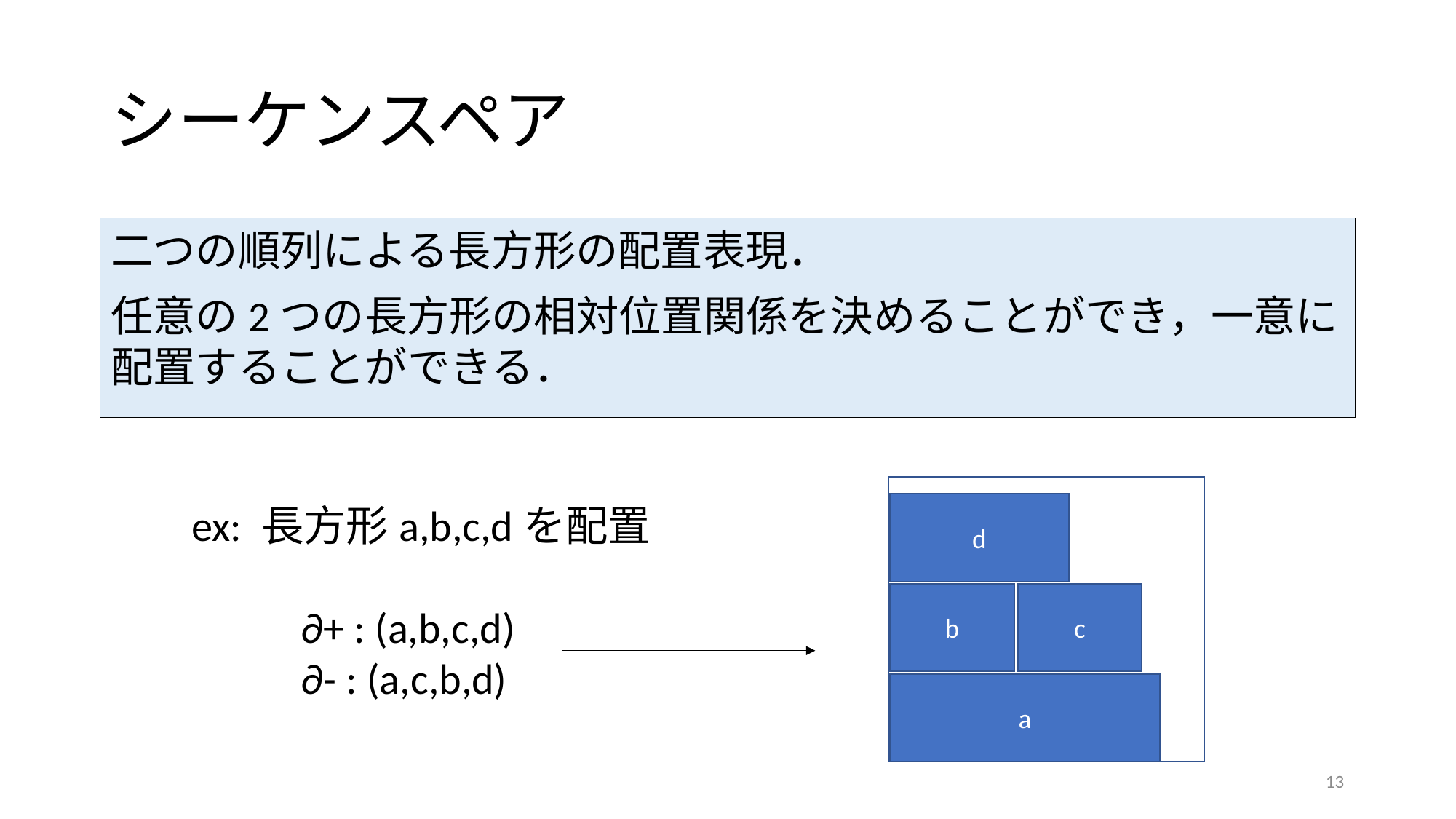

# シーケンスペア
二つの順列による長方形の配置表現．
任意の2つの長方形の相対位置関係を決めることができ，一意に配置することができる．

ex: 長方形a,b,c,dを配置

	∂+ : (a,b,c,d)
	∂- : (a,c,b,d)
d
b
c
a
13